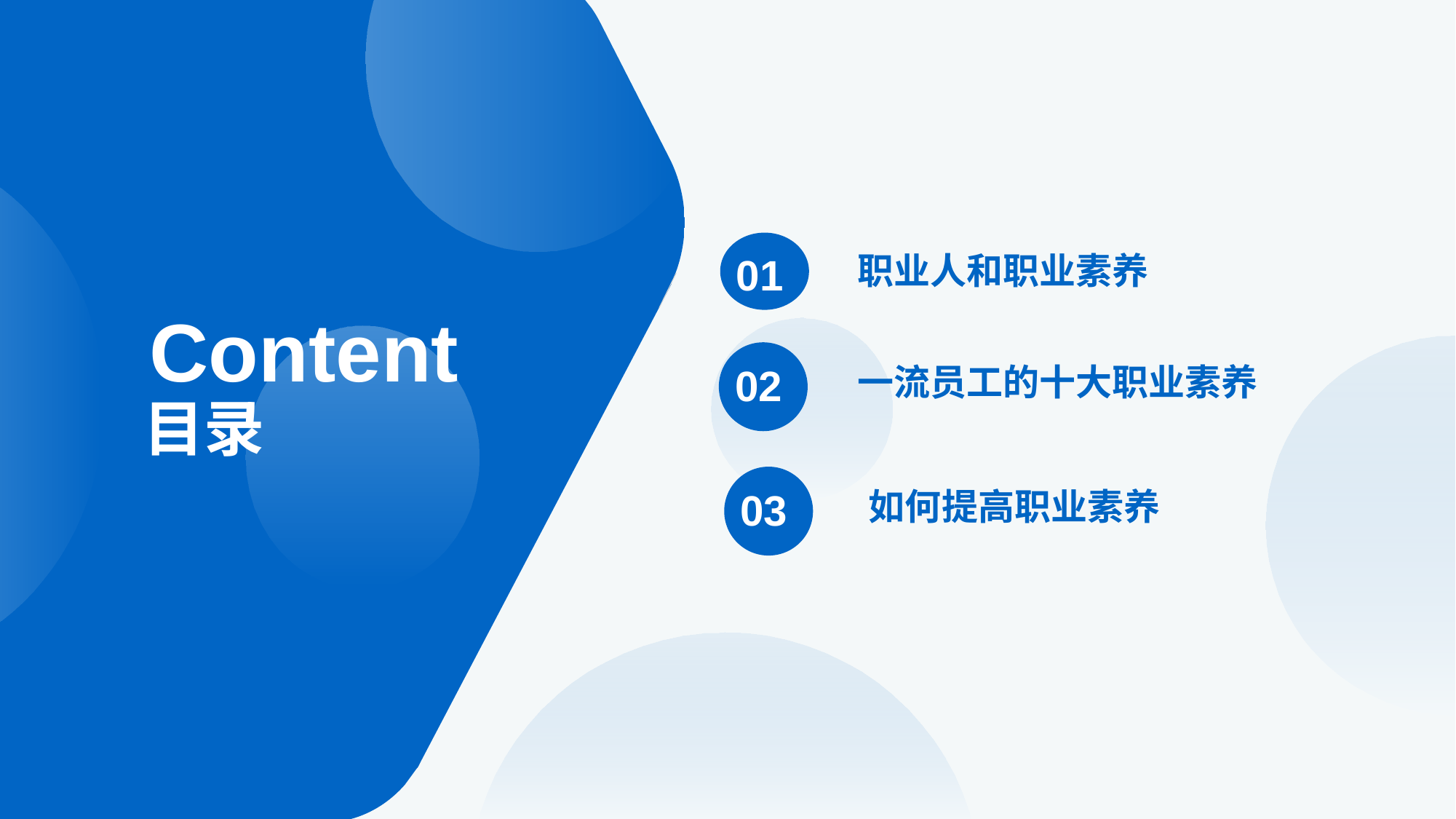

01
职业人和职业素养

Content
目录

02
一流员工的十大职业素养

03
 如何提高职业素养